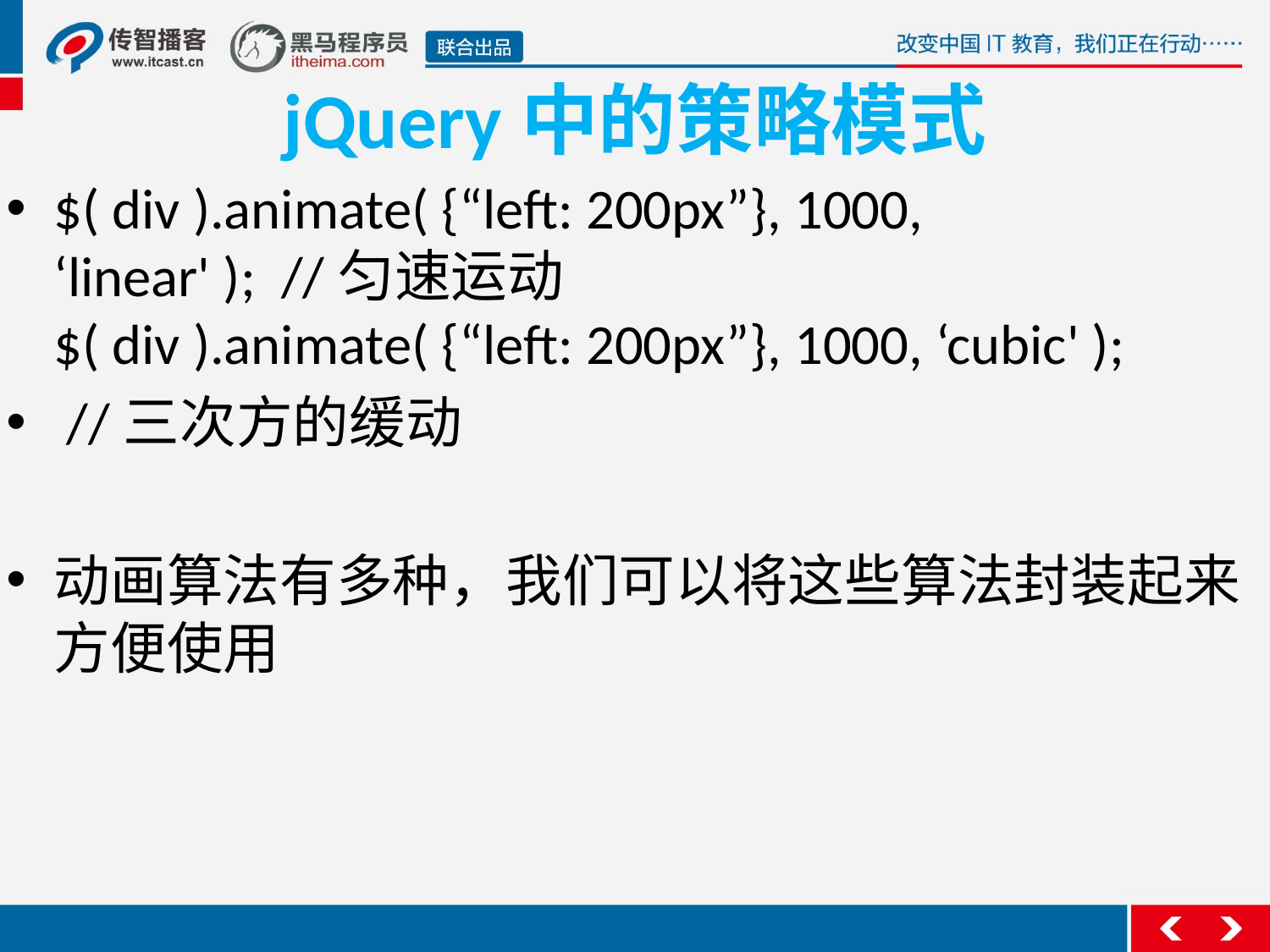

# jQuery中的策略模式
$( div ).animate( {“left: 200px”}, 1000, ‘linear' );  //匀速运动
$( div ).animate( {“left: 200px”}, 1000, ‘cubic' );
 //三次方的缓动

动画算法有多种，我们可以将这些算法封装起来方便使用